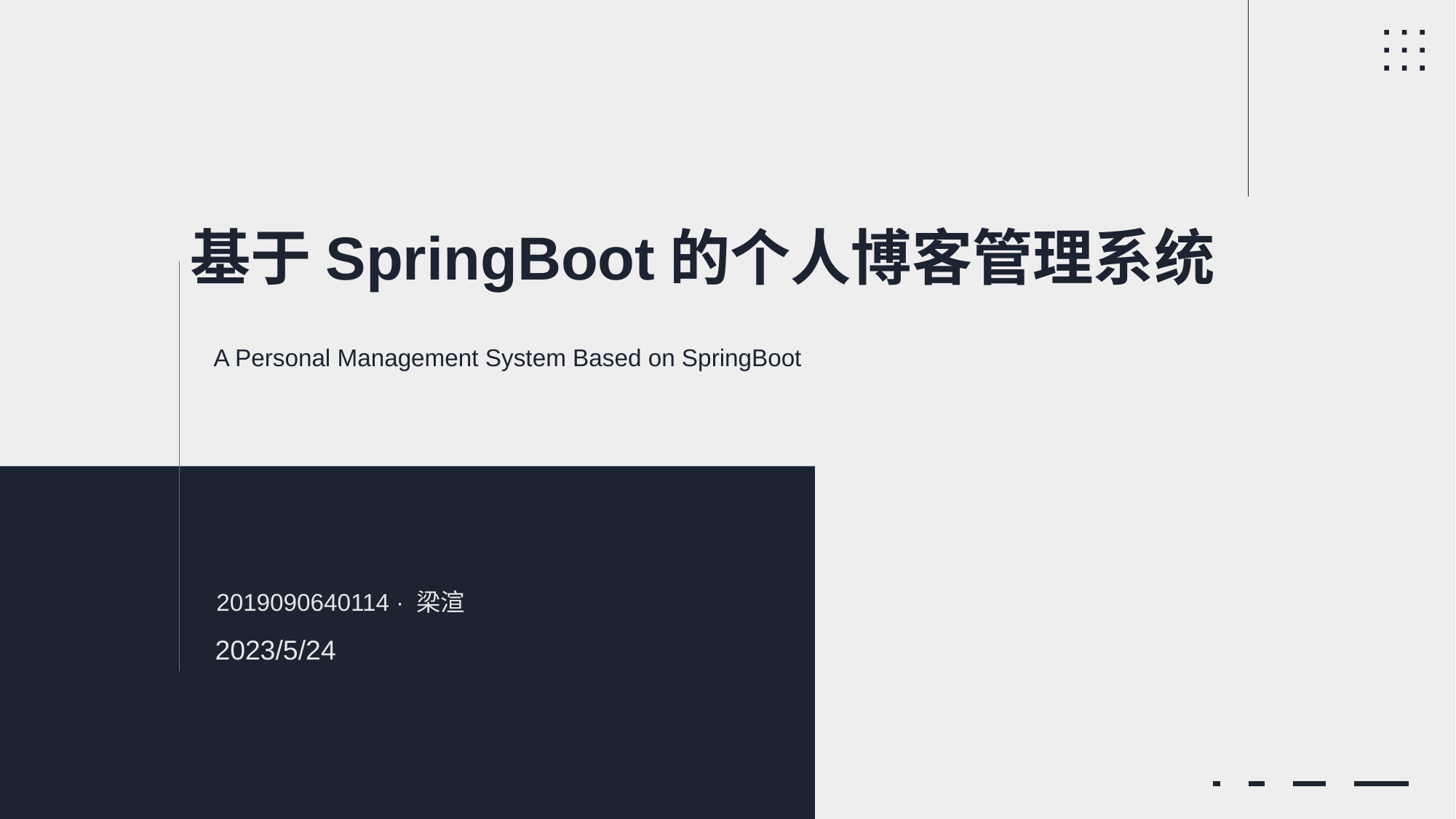

基于SpringBoot的个人博客管理系统
A Personal Management System Based on SpringBoot

2019090640114 · 梁渲
2023/5/24